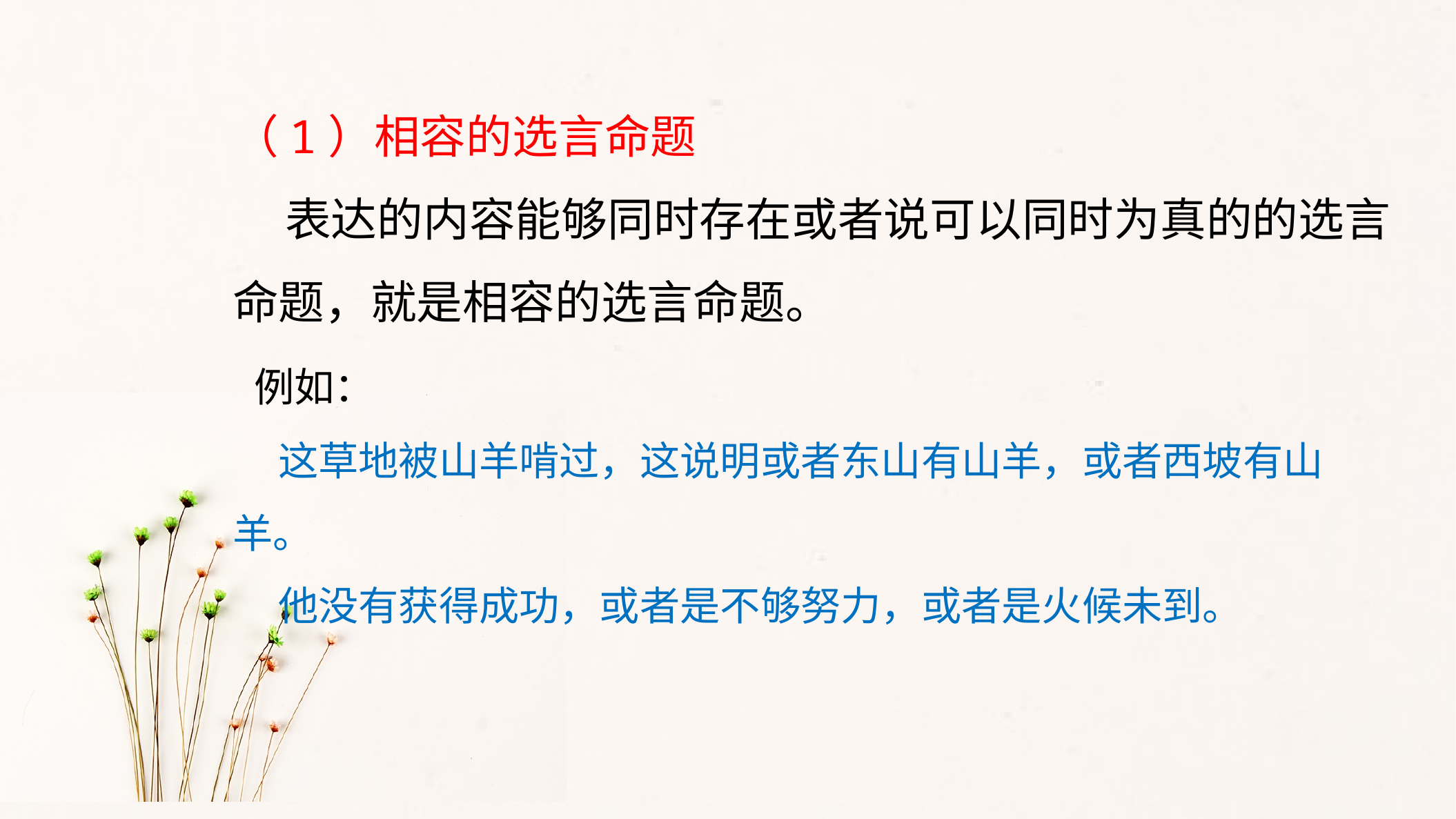

（1）相容的选言命题
    表达的内容能够同时存在或者说可以同时为真的的选言命题，就是相容的选言命题。
 例如：
    这草地被山羊啃过，这说明或者东山有山羊，或者西坡有山羊。
    他没有获得成功，或者是不够努力，或者是火候未到。